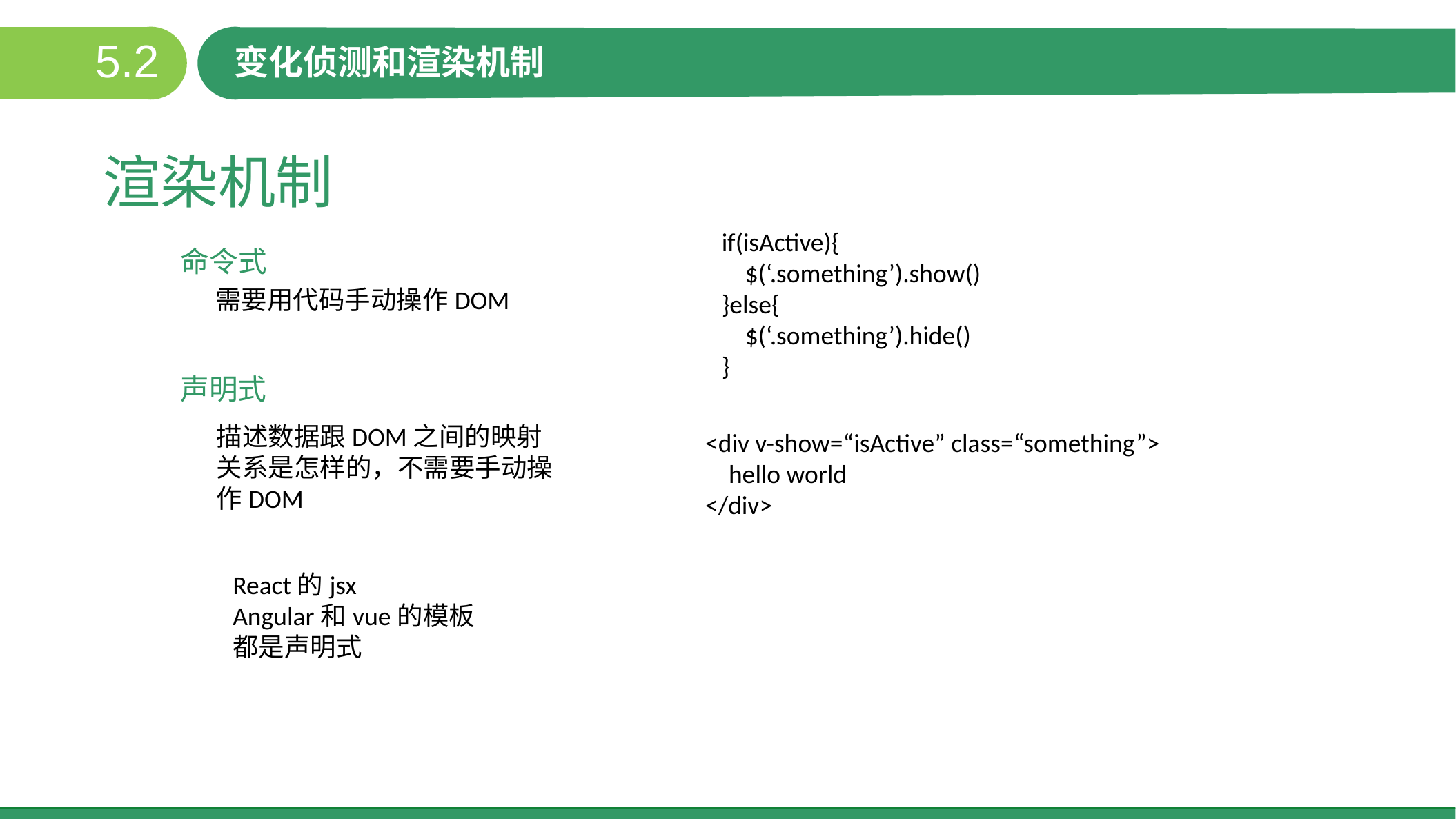

5.2

变化侦测和渲染机制

渲染机制
if(isActive){
    $(‘.something’).show()
}else{
    $(‘.something’).hide()
}
命令式
需要用代码手动操作DOM
声明式
描述数据跟DOM之间的映射关系是怎样的，不需要手动操作DOM
<div v-show=“isActive” class=“something”>
    hello world
</div>
React的jsx
Angular和vue的模板
都是声明式